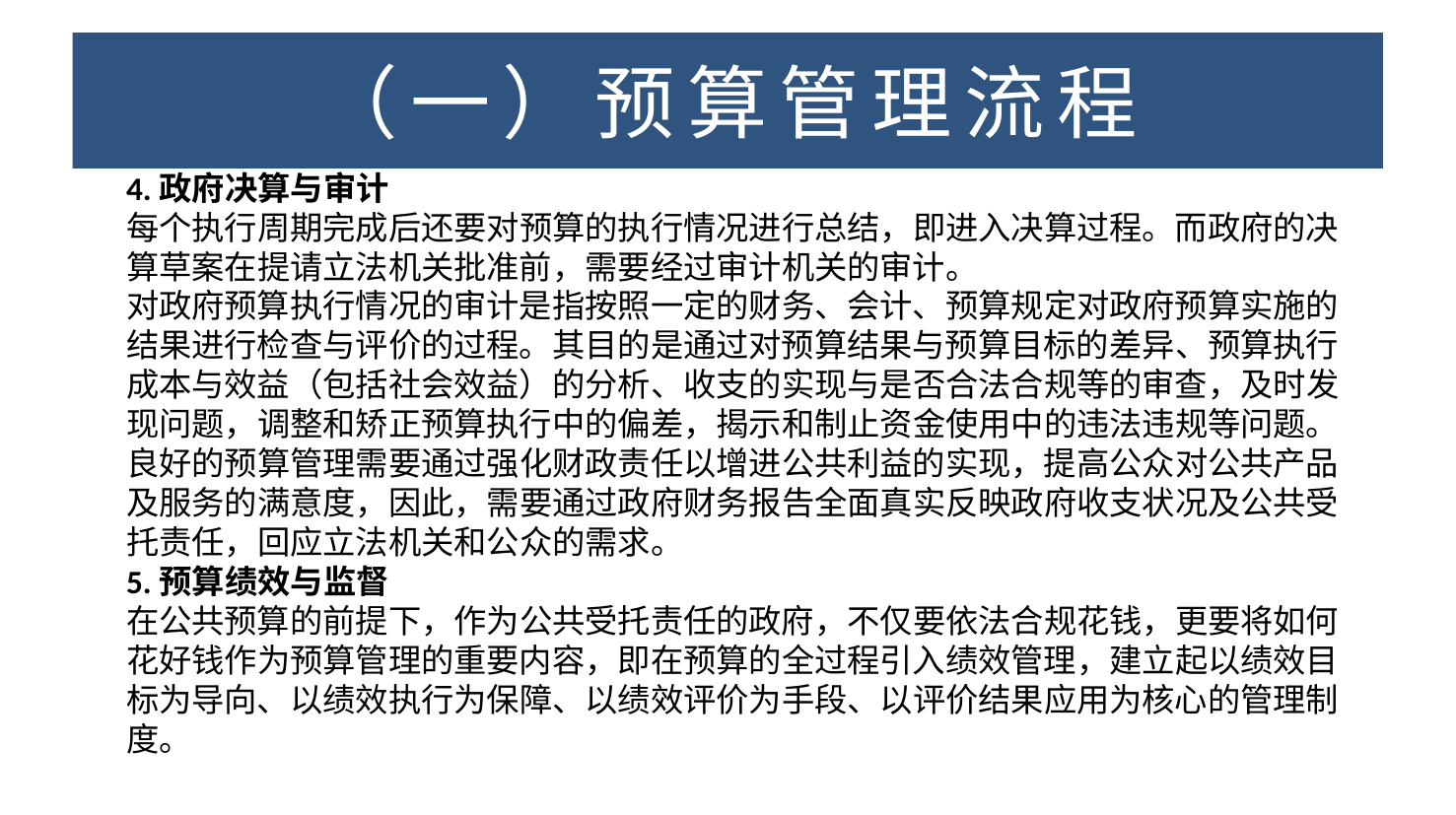

一、政府预算管理流程
# （一）预算管理流程
4.政府决算与审计
每个执行周期完成后还要对预算的执行情况进行总结，即进入决算过程。而政府的决算草案在提请立法机关批准前，需要经过审计机关的审计。
对政府预算执行情况的审计是指按照一定的财务、会计、预算规定对政府预算实施的结果进行检查与评价的过程。其目的是通过对预算结果与预算目标的差异、预算执行成本与效益（包括社会效益）的分析、收支的实现与是否合法合规等的审查，及时发现问题，调整和矫正预算执行中的偏差，揭示和制止资金使用中的违法违规等问题。良好的预算管理需要通过强化财政责任以增进公共利益的实现，提高公众对公共产品及服务的满意度，因此，需要通过政府财务报告全面真实反映政府收支状况及公共受托责任，回应立法机关和公众的需求。
5.预算绩效与监督
在公共预算的前提下，作为公共受托责任的政府，不仅要依法合规花钱，更要将如何花好钱作为预算管理的重要内容，即在预算的全过程引入绩效管理，建立起以绩效目标为导向、以绩效执行为保障、以绩效评价为手段、以评价结果应用为核心的管理制度。